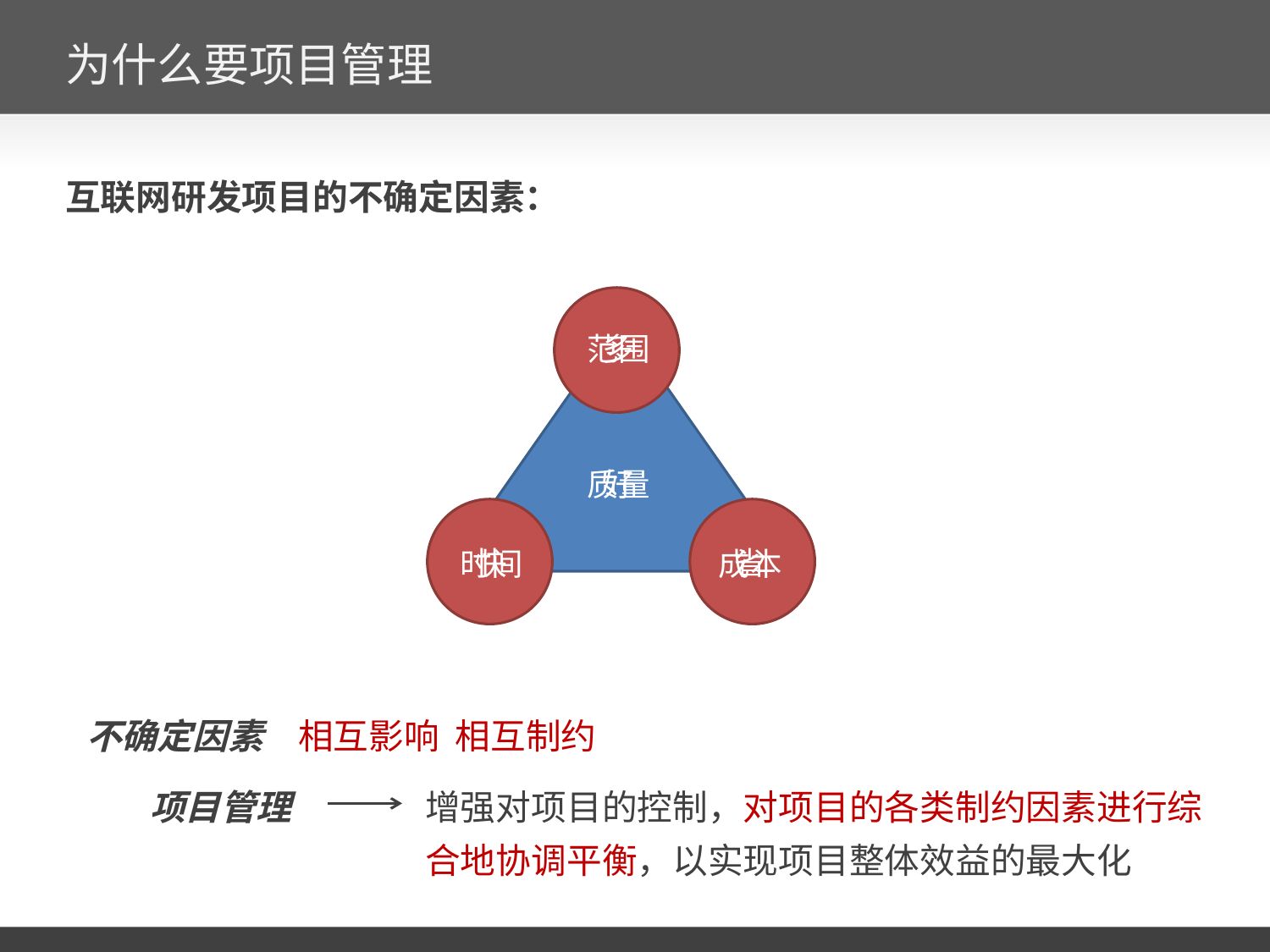

# 为什么要项目管理
互联网研发项目的不确定因素：

多
范围
质量
好

快
省
时间
成本
不确定因素
相互影响  相互制约
项目管理
增强对项目的控制，对项目的各类制约因素进行综合地协调平衡，以实现项目整体效益的最大化